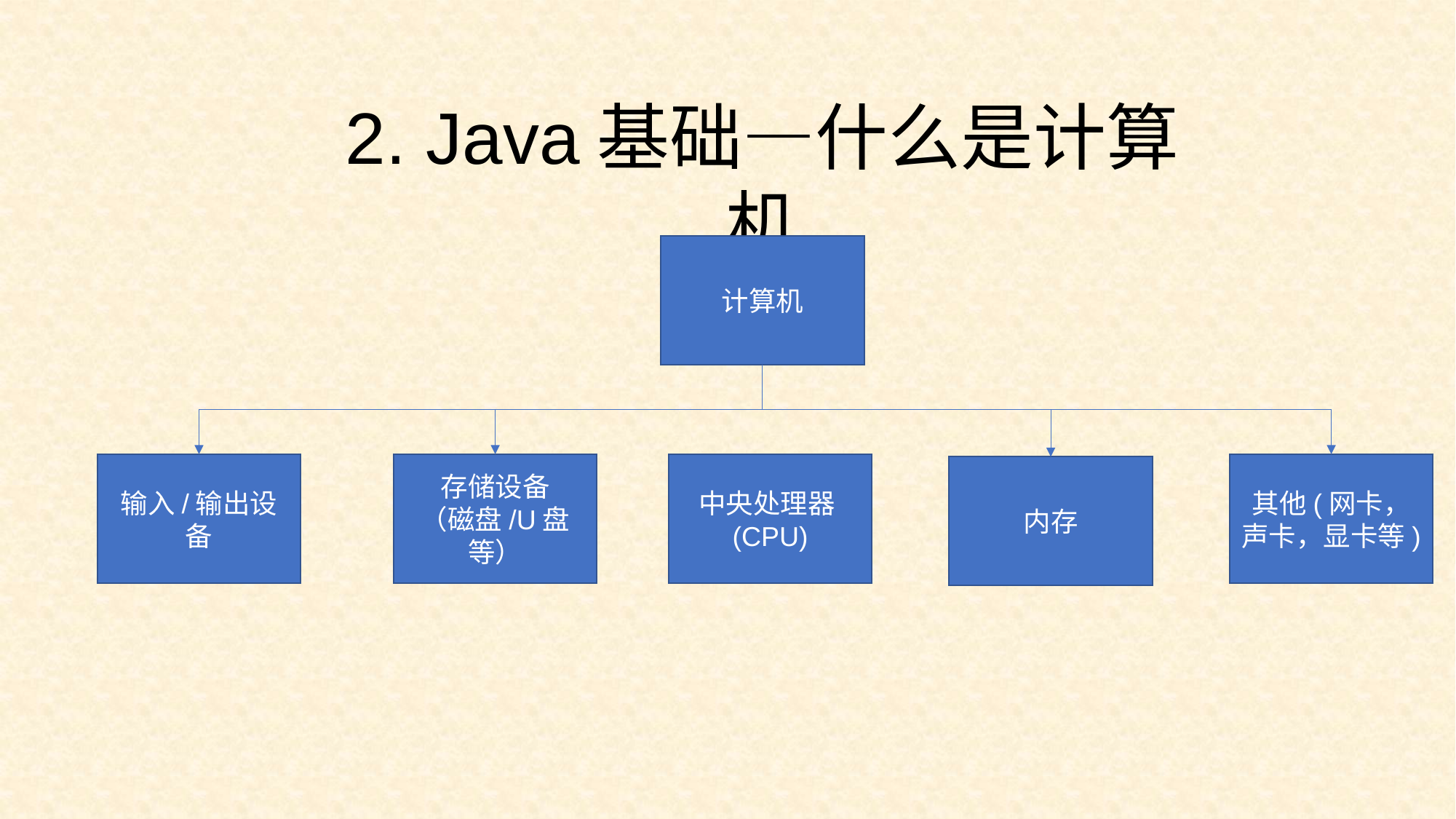

2. Java基础—什么是计算机
计算机
其他(网卡，声卡，显卡等)
输入/输出设备
存储设备
（磁盘/U盘等）
中央处理器(CPU)
内存